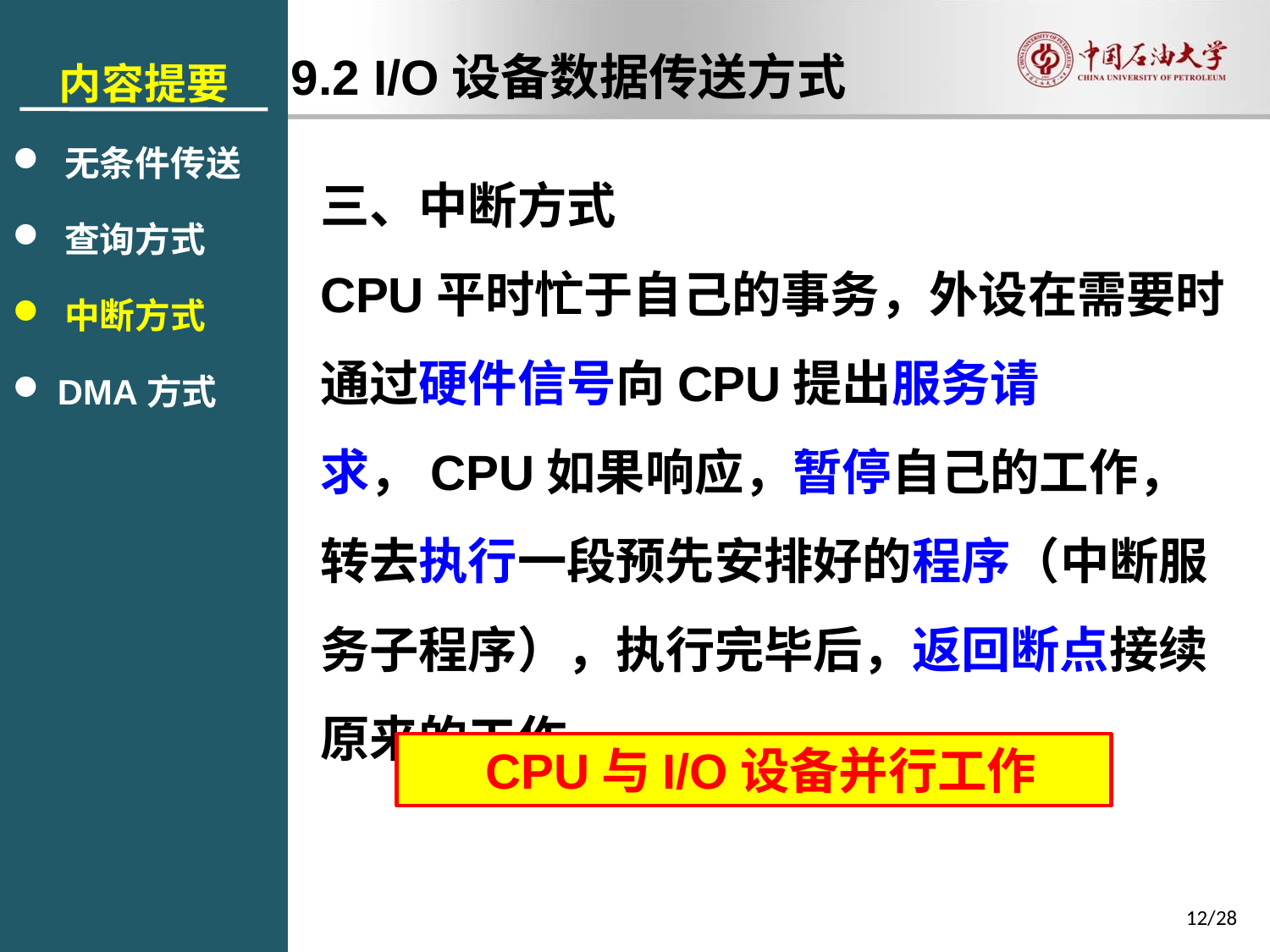

内容提要
 无条件传送
 查询方式
 中断方式
 DMA方式
9.2 I/O设备数据传送方式
三、中断方式
CPU平时忙于自己的事务，外设在需要时通过硬件信号向CPU提出服务请求，CPU如果响应，暂停自己的工作，转去执行一段预先安排好的程序（中断服务子程序），执行完毕后，返回断点接续原来的工作。

 CPU与I/O设备并行工作
12/28